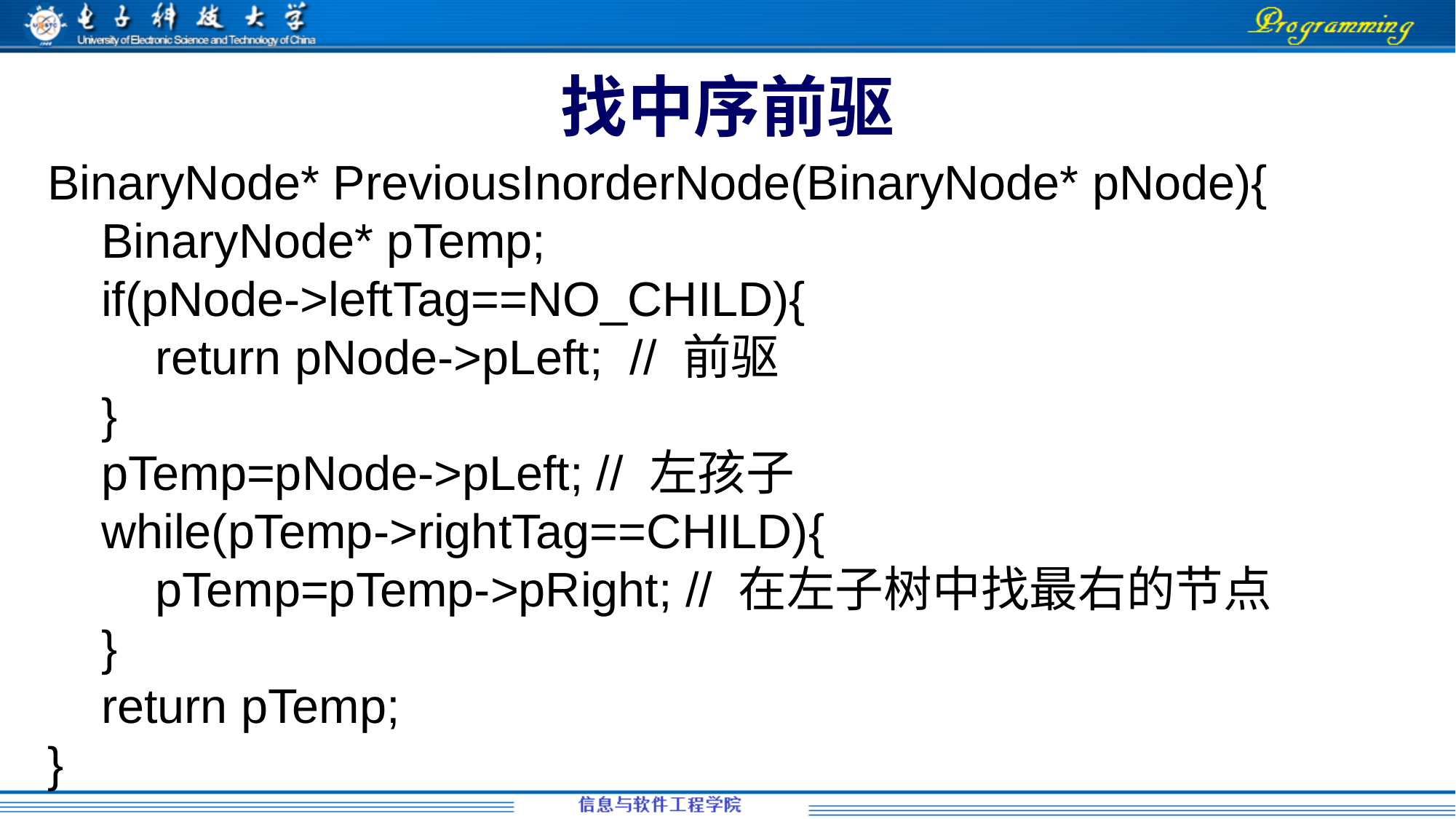

# 找中序前驱
BinaryNode* PreviousInorderNode(BinaryNode* pNode){
    BinaryNode* pTemp;
    if(pNode->leftTag==NO_CHILD){
        return pNode->pLeft;  // 前驱
    }
    pTemp=pNode->pLeft; // 左孩子
    while(pTemp->rightTag==CHILD){
        pTemp=pTemp->pRight; // 在左子树中找最右的节点
    }
    return pTemp;
}